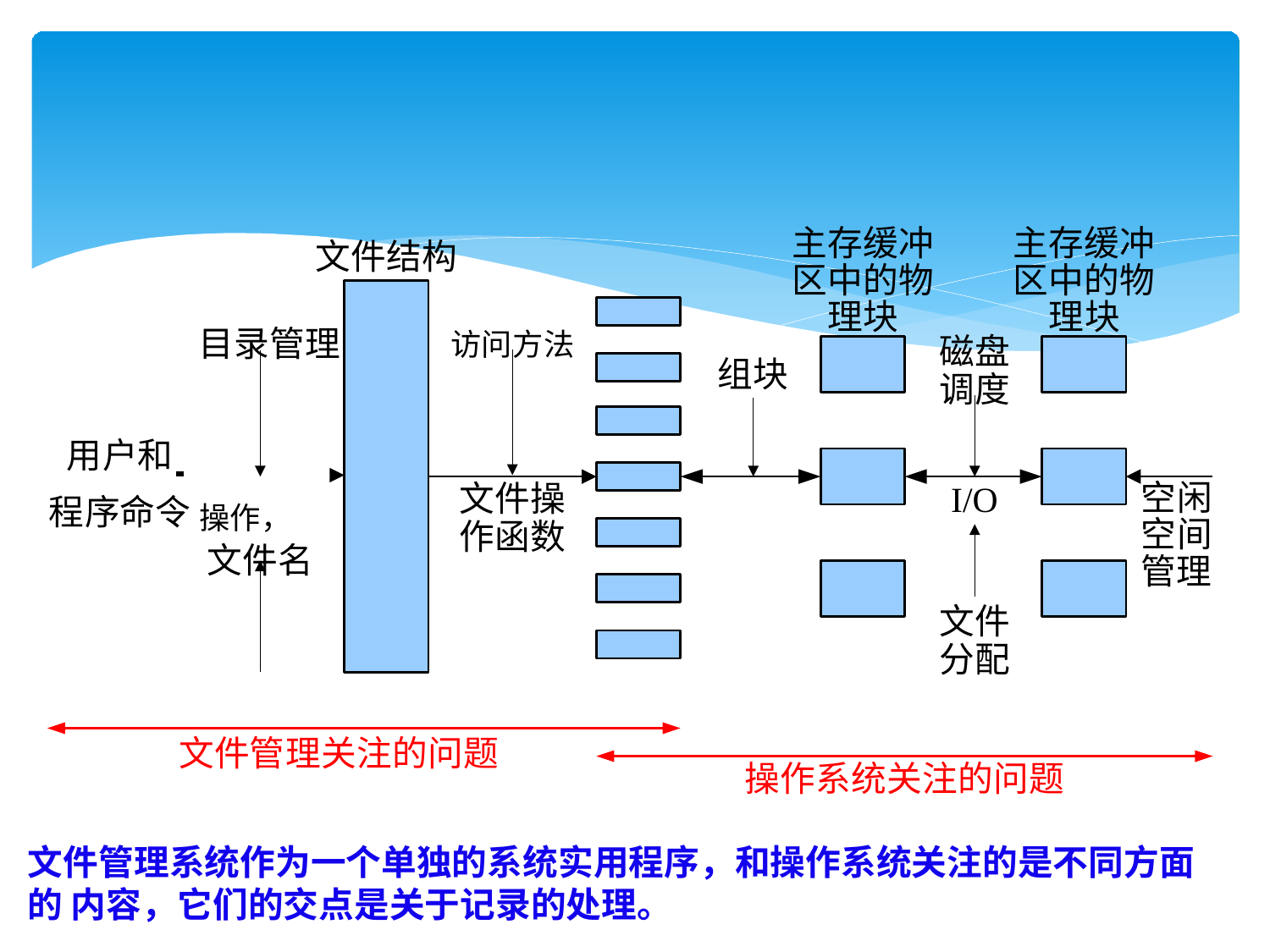

主存缓冲 区中的物 理块
# 主存缓冲 区中的物 理块
文件结构
目录管理	访问方法

磁盘 调度

组块

用户和

程序命令 操作，
文件名

文件操 作函数
空闲 空间 管理
I/O

文件 分配

文件管理关注的问题

操作系统关注的问题

文件管理系统作为一个单独的系统实用程序，和操作系统关注的是不同方面的 内容，它们的交点是关于记录的处理。
79